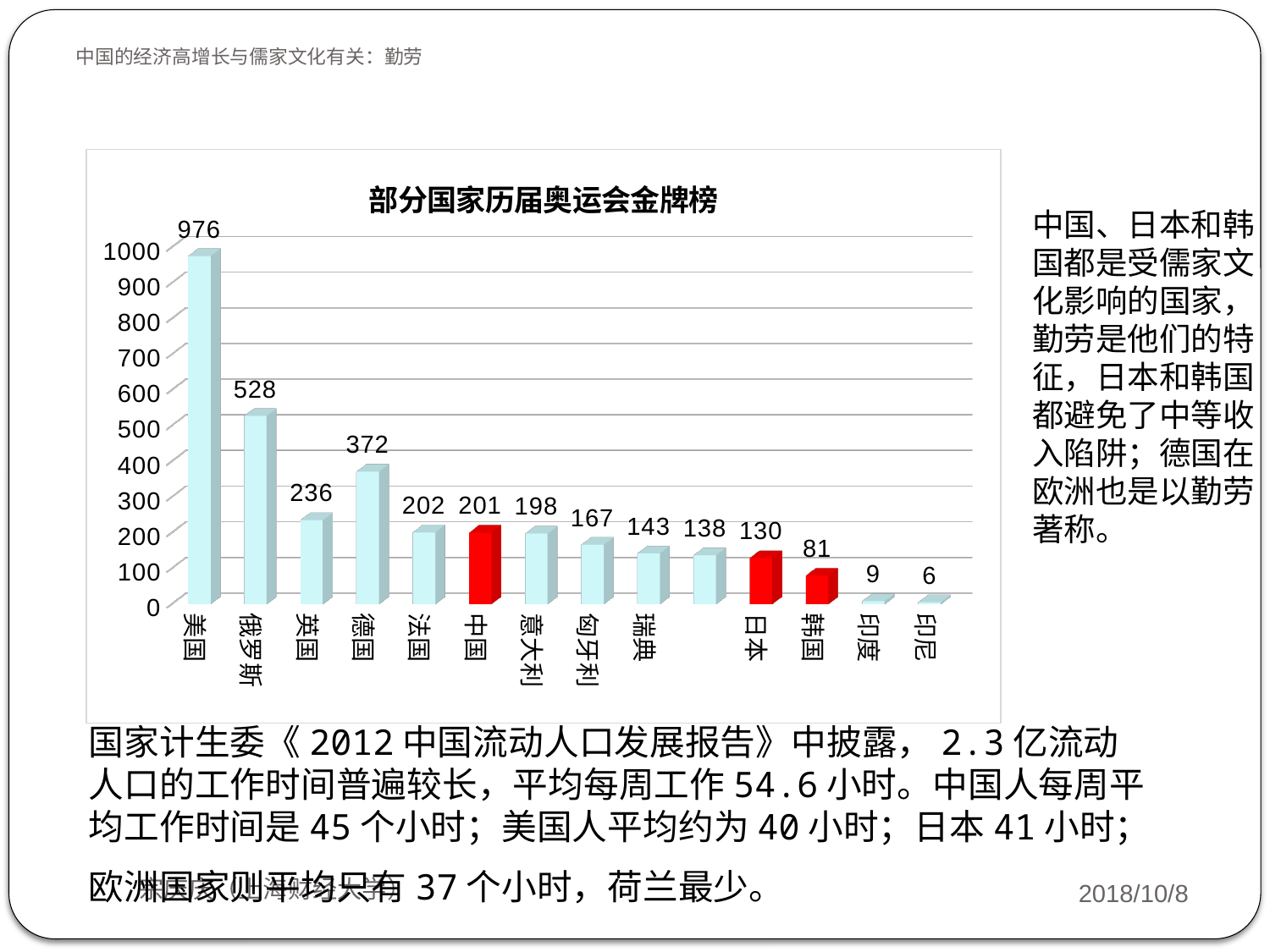

# 中国的经济高增长与儒家文化有关：勤劳

[unsupported chart]

中国、日本和韩国都是受儒家文化影响的国家，勤劳是他们的特征，日本和韩国都避免了中等收入陷阱；德国在欧洲也是以勤劳著称。
国家计生委《2012中国流动人口发展报告》中披露，2.3亿流动人口的工作时间普遍较长，平均每周工作54.6小时。中国人每周平均工作时间是45个小时；美国人平均约为40小时；日本41小时；
欧洲国家则平均只有37个小时，荷兰最少。
宗庆庆（上海财经大学）
2018/10/8